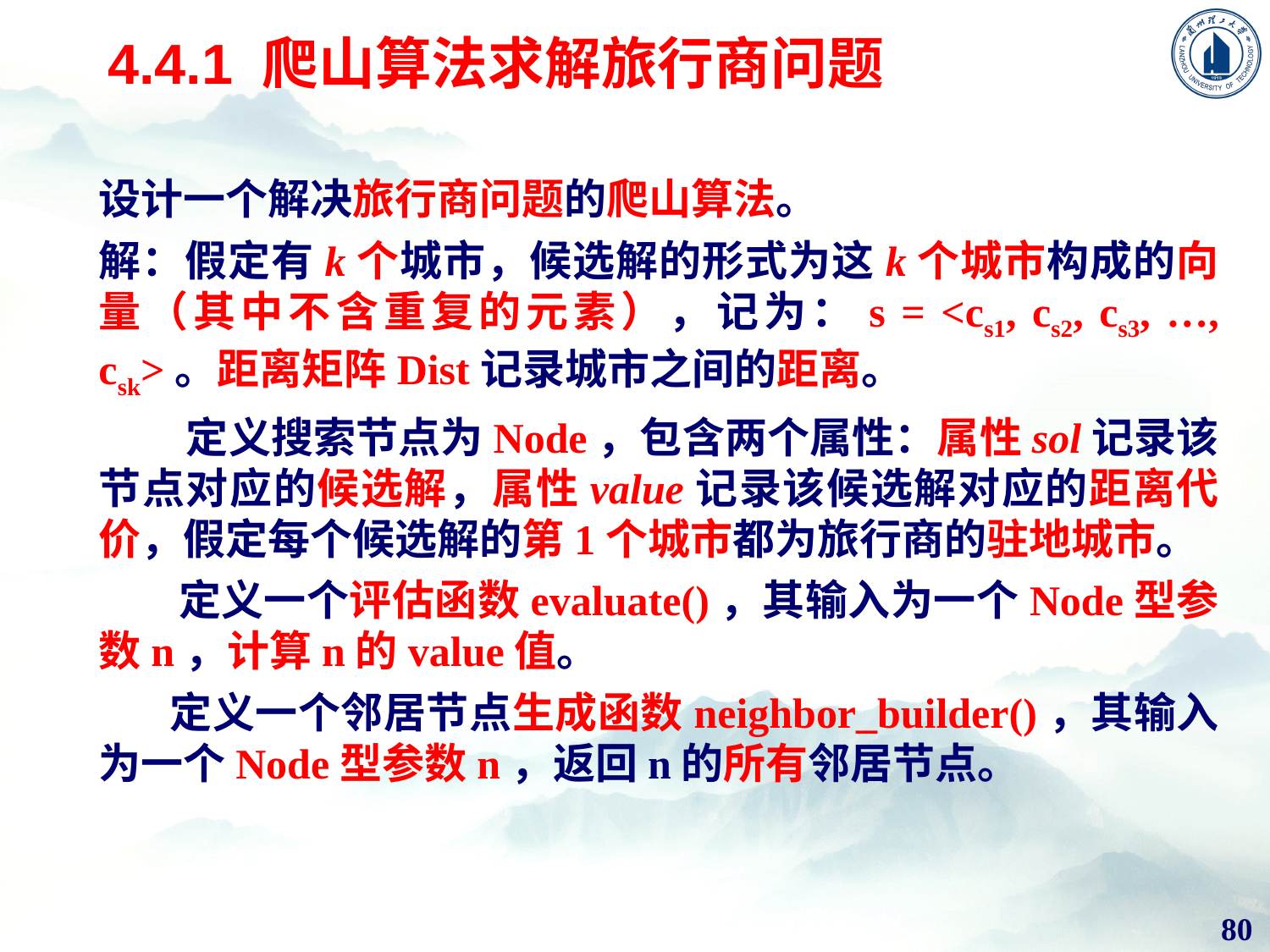

# 4.4.1 爬山算法求解旅行商问题
设计一个解决旅行商问题的爬山算法。
解：假定有k个城市，候选解的形式为这k个城市构成的向量（其中不含重复的元素），记为：s = <cs1, cs2, cs3, …, csk>。距离矩阵Dist记录城市之间的距离。
        定义搜索节点为Node，包含两个属性：属性sol记录该节点对应的候选解，属性value记录该候选解对应的距离代价，假定每个候选解的第1个城市都为旅行商的驻地城市。
       定义一个评估函数evaluate()，其输入为一个Node型参数n，计算n的value值。
      定义一个邻居节点生成函数neighbor_builder()，其输入为一个Node型参数n，返回n的所有邻居节点。

80